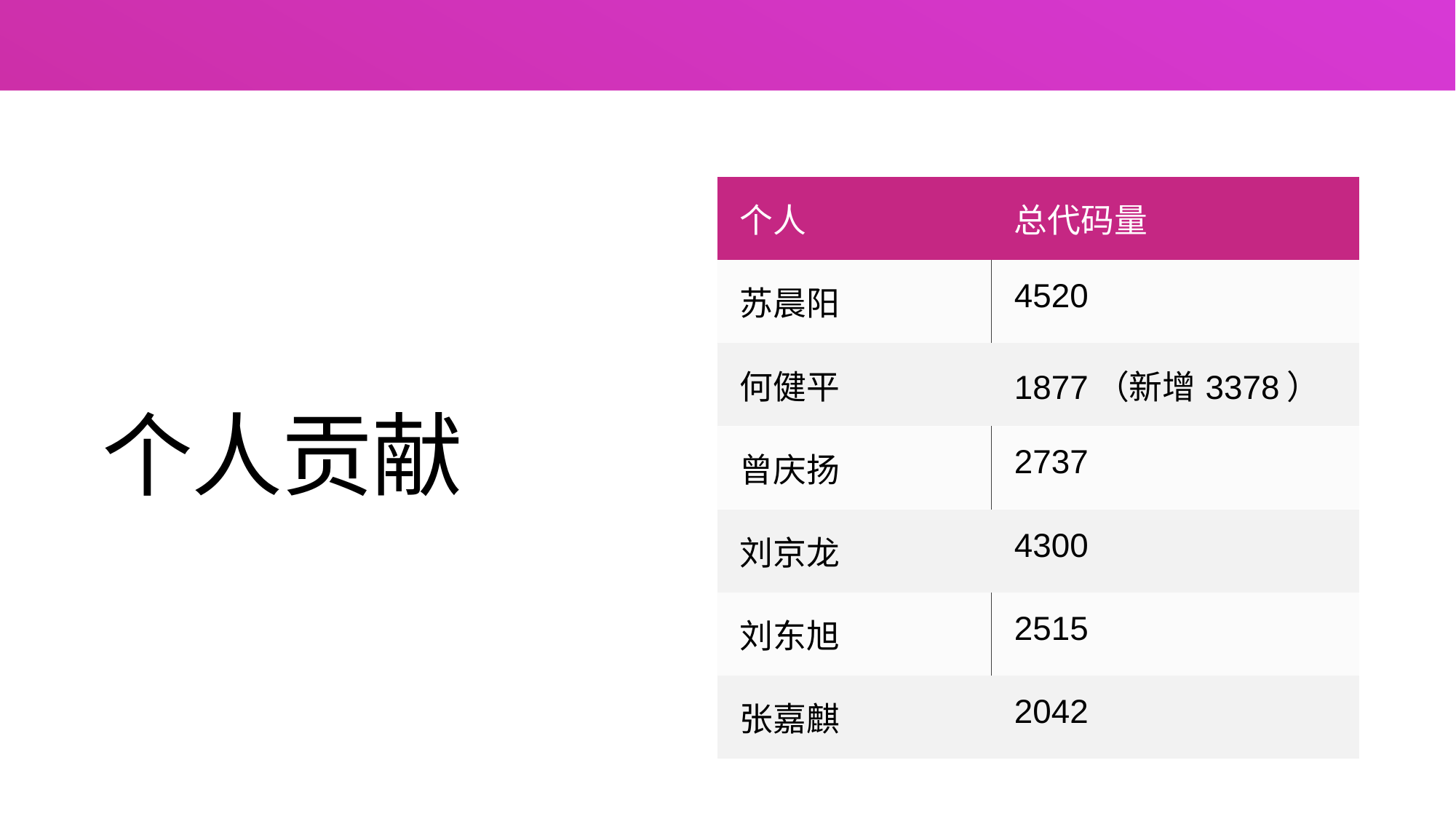

| 个人 | 总代码量 |
| --- | --- |
| 苏晨阳 | 4520 |
| 何健平 | 1877（新增3378） |
| 曾庆扬 | 2737 |
| 刘京龙 | 4300 |
| 刘东旭 | 2515 |
| 张嘉麒 | 2042 |
# 个人贡献